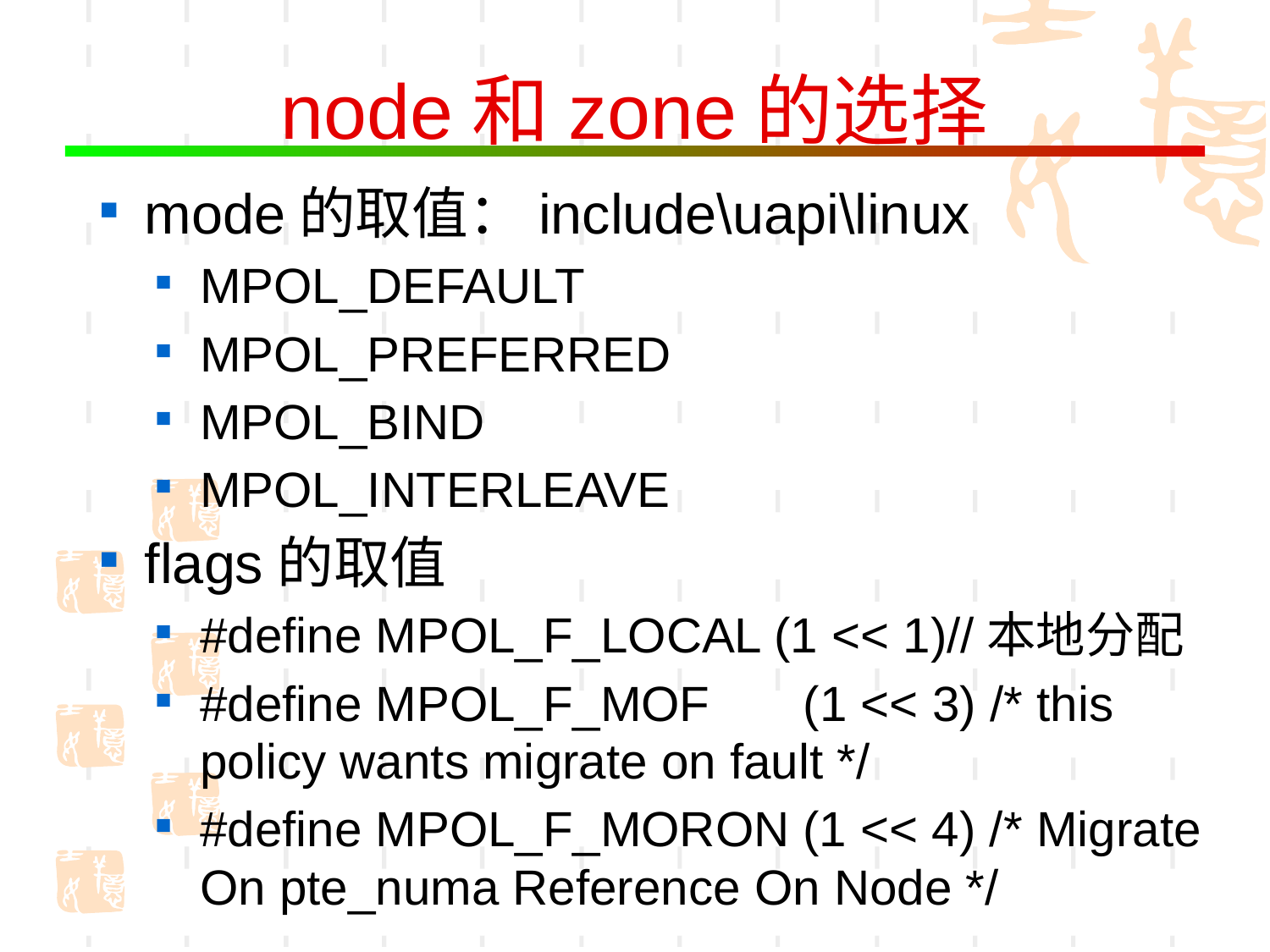

# node和zone的选择
mode的取值：include\uapi\linux
MPOL_DEFAULT
MPOL_PREFERRED
MPOL_BIND
MPOL_INTERLEAVE
flags的取值
#define MPOL_F_LOCAL (1 << 1)//本地分配
#define MPOL_F_MOF	(1 << 3) /* this policy wants migrate on fault */
#define MPOL_F_MORON (1 << 4) /* Migrate On pte_numa Reference On Node */